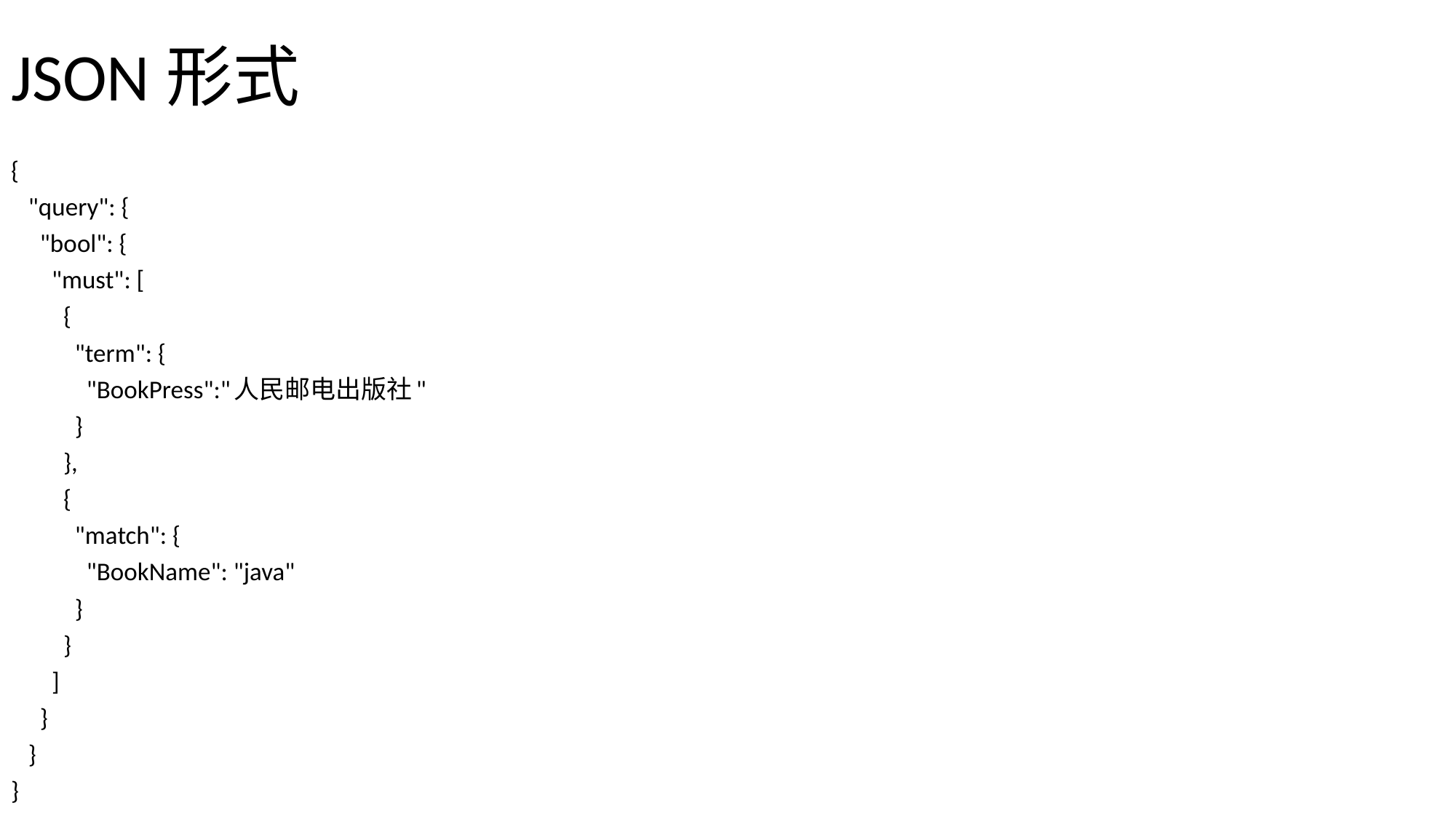

# JSON形式
{
   "query": {
     "bool": {
       "must": [
         {
           "term": {
             "BookPress":"人民邮电出版社"
           }
         },
         {
           "match": {
             "BookName": "java"
           }
         }
       ]
     }
   }
}